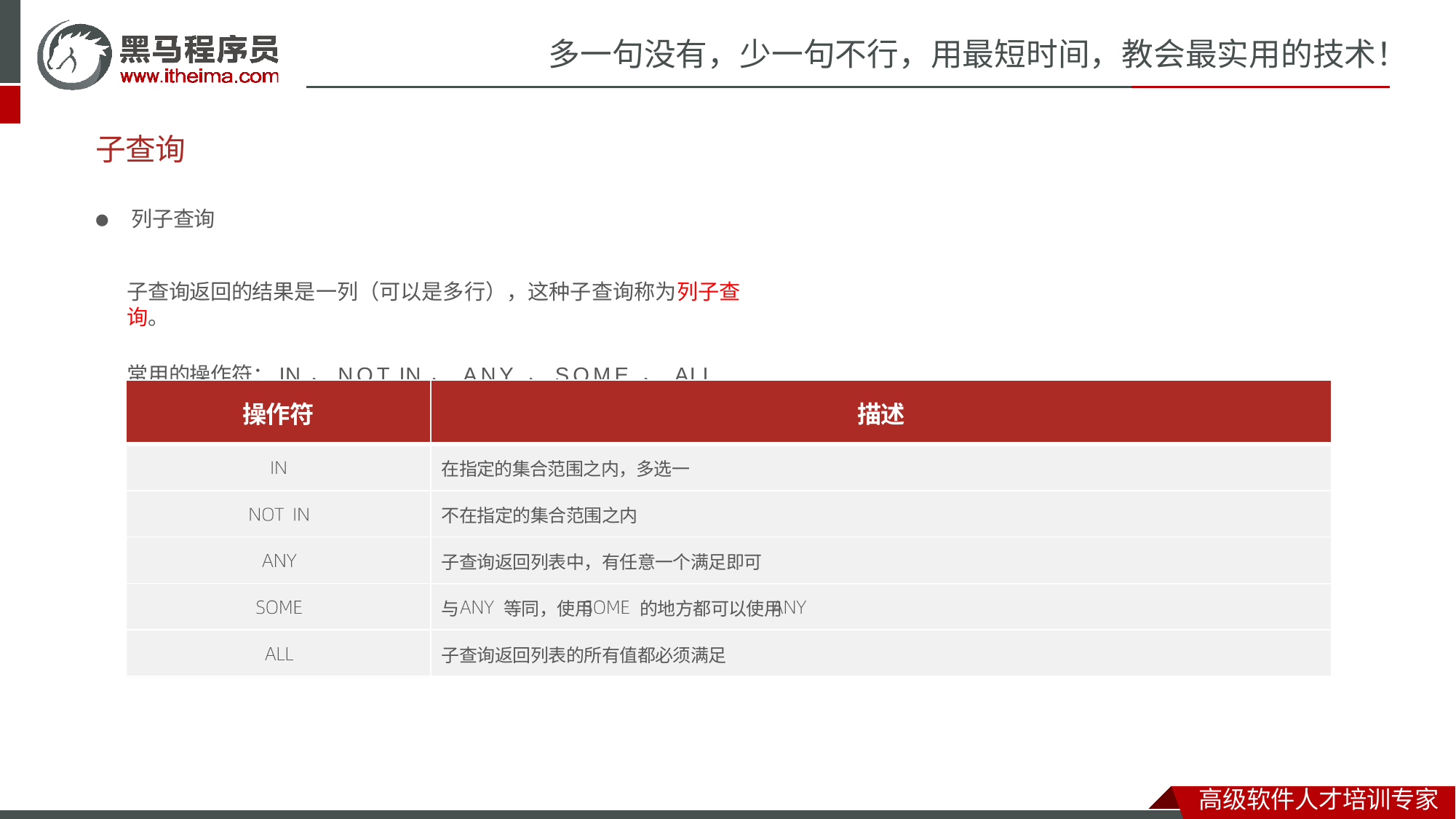

# 多一句没有，少一句不行，用最短时间，教会最实用的技术！

子查询

⚫	列子查询

子查询返回的结果是一列（可以是多行），这种子查询称为列子查询。

常用的操作符：IN 、NOT IN 、 ANY 、SOME 、 ALL
| 操作符 | 描述 |
| --- | --- |
|  | 在指定的集合范围之内，多选一 |
|  | 不在指定的集合范围之内 |
|  | 子查询返回列表中，有任意一个满足即可 |
|  | 与 等同，使用 的地方都可以使用 |
|  | 子查询返回列表的所有值都必须满足 |

高级软件人才培训专家